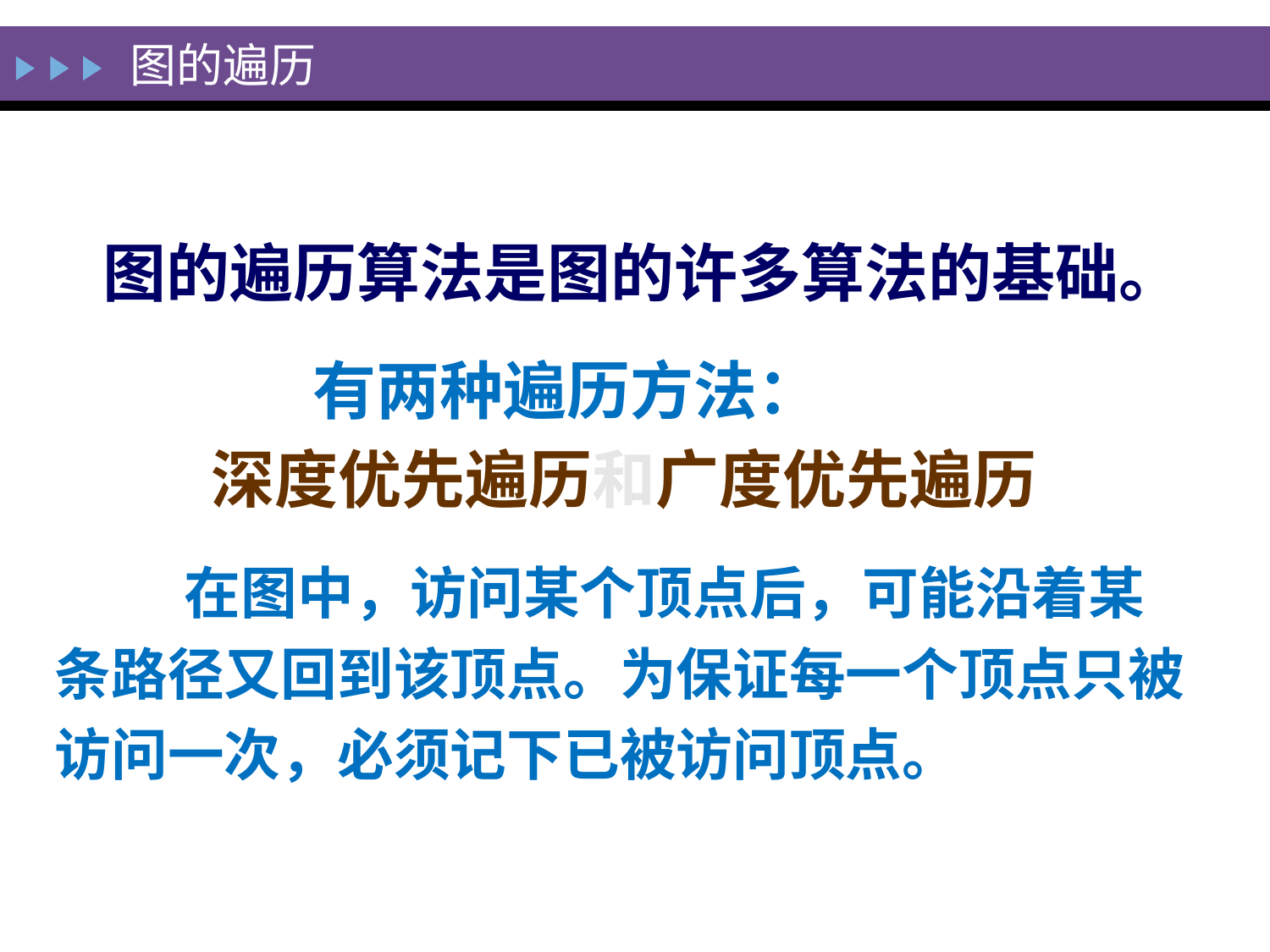

# 图的遍历
图的遍历算法是图的许多算法的基础。
   有两种遍历方法：
深度优先遍历和广度优先遍历
         在图中，访问某个顶点后，可能沿着某条路径又回到该顶点。为保证每一个顶点只被访问一次，必须记下已被访问顶点。